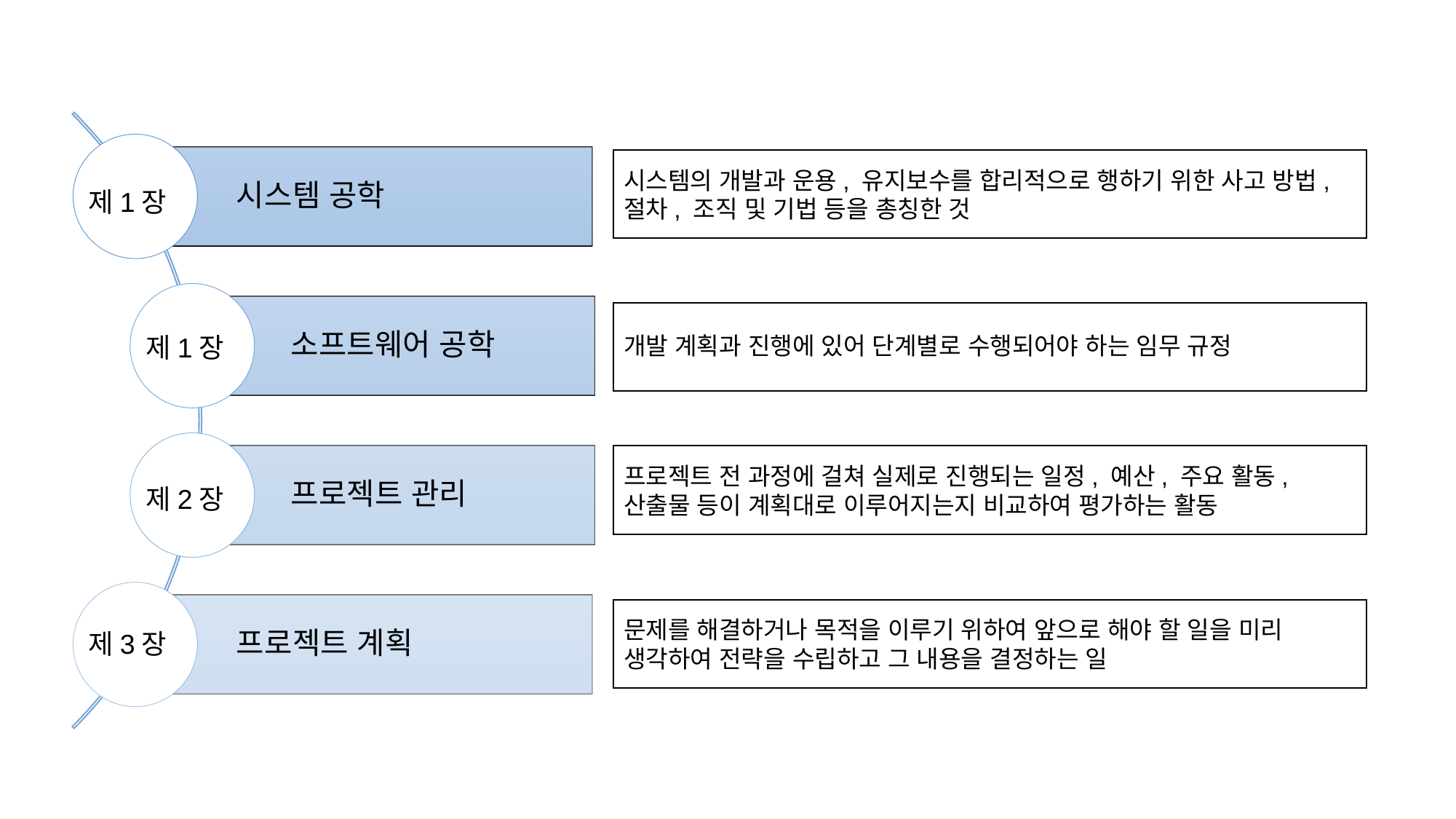

시스템 공학
소프트웨어 공학
프로젝트 관리
프로젝트 계획
시스템의 개발과 운용, 유지보수를 합리적으로 행하기 위한 사고 방법, 절차, 조직 및 기법 등을 총칭한 것
제1장
개발 계획과 진행에 있어 단계별로 수행되어야 하는 임무 규정
제1장
프로젝트 전 과정에 걸쳐 실제로 진행되는 일정, 예산, 주요 활동, 산출물 등이 계획대로 이루어지는지 비교하여 평가하는 활동
제2장
문제를 해결하거나 목적을 이루기 위하여 앞으로 해야 할 일을 미리 생각하여 전략을 수립하고 그 내용을 결정하는 일
제3장